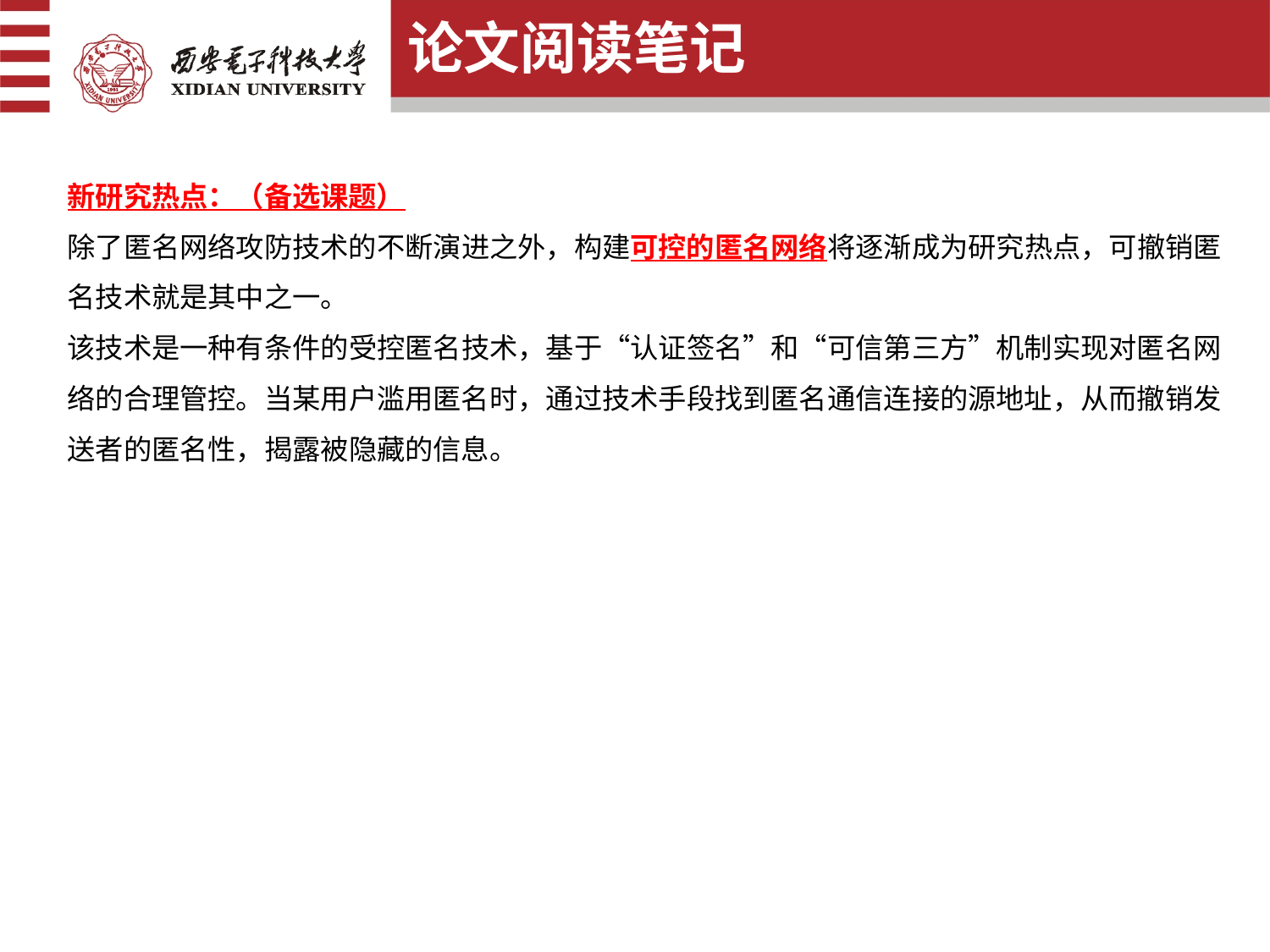

论文阅读笔记
新研究热点：（备选课题）
除了匿名网络攻防技术的不断演进之外，构建可控的匿名网络将逐渐成为研究热点，可撤销匿名技术就是其中之一。
该技术是一种有条件的受控匿名技术，基于“认证签名”和“可信第三方”机制实现对匿名网络的合理管控。当某用户滥用匿名时，通过技术手段找到匿名通信连接的源地址，从而撤销发送者的匿名性，揭露被隐藏的信息。